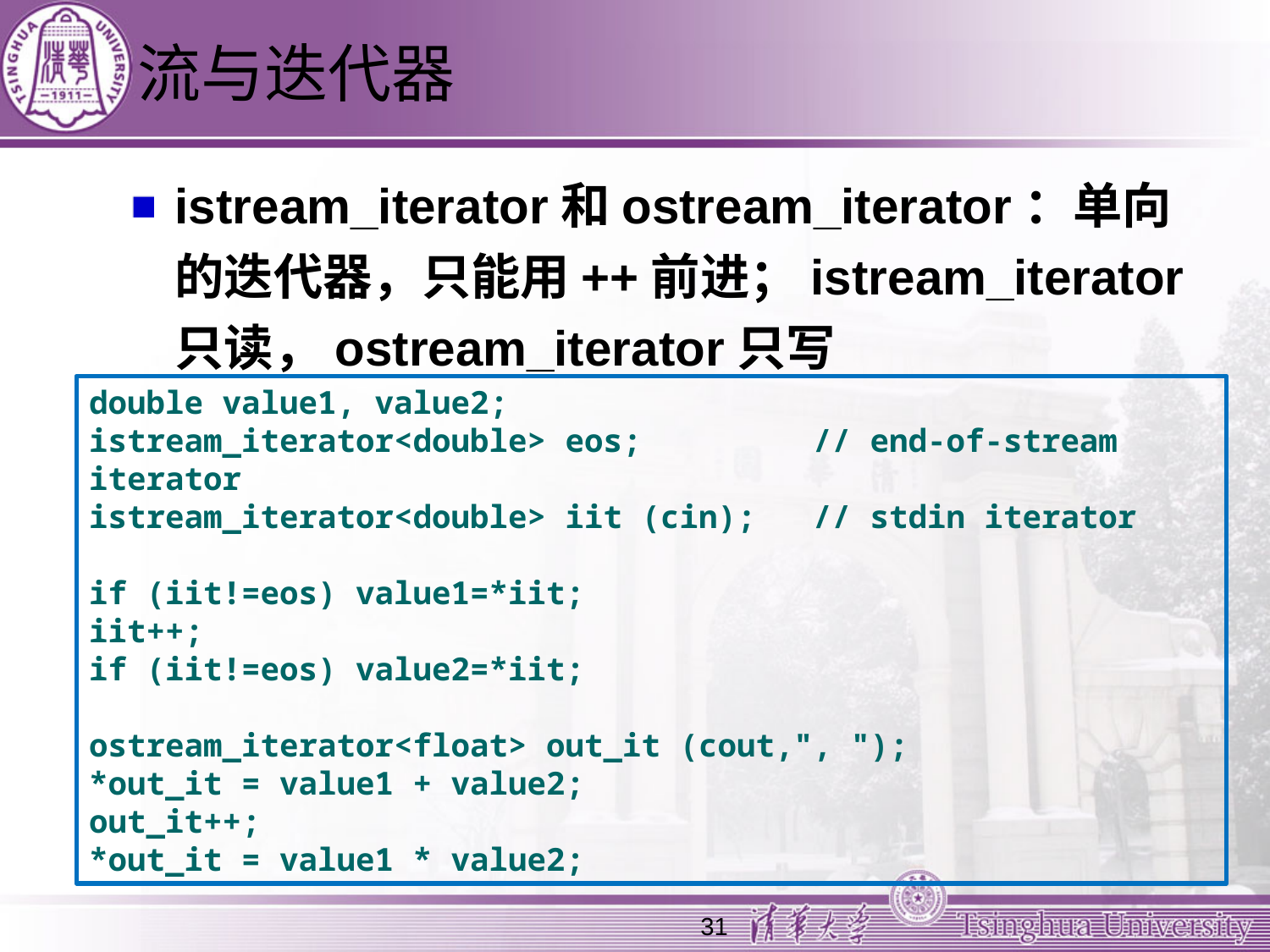

# 流与迭代器
istream_iterator和ostream_iterator：单向的迭代器，只能用++前进；istream_iterator只读，ostream_iterator只写
double value1, value2;
istream_iterator<double> eos;         // end-of-stream iterator
istream_iterator<double> iit (cin);   // stdin iterator

if (iit!=eos) value1=*iit;
iit++;
if (iit!=eos) value2=*iit;

ostream_iterator<float> out_it (cout,", ");
*out_it = value1 + value2;
out_it++;
*out_it = value1 * value2;
31